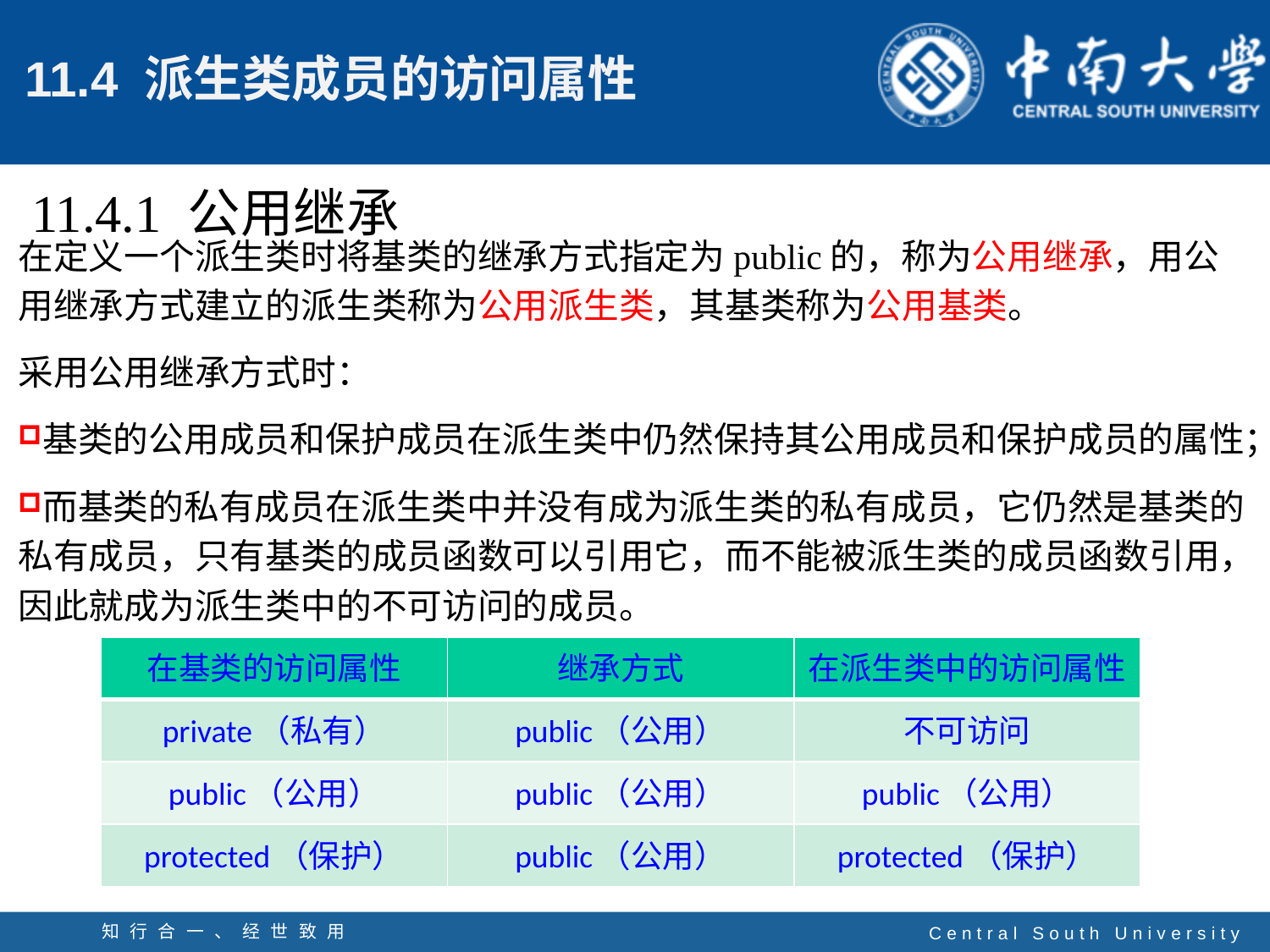

11.4.1 公用继承
在定义一个派生类时将基类的继承方式指定为public的，称为公用继承，用公用继承方式建立的派生类称为公用派生类，其基类称为公用基类。
采用公用继承方式时：
基类的公用成员和保护成员在派生类中仍然保持其公用成员和保护成员的属性；
而基类的私有成员在派生类中并没有成为派生类的私有成员，它仍然是基类的私有成员，只有基类的成员函数可以引用它，而不能被派生类的成员函数引用，因此就成为派生类中的不可访问的成员。
| 在基类的访问属性 | 继承方式 | 在派生类中的访问属性 |
| --- | --- | --- |
| private（私有） | public（公用） | 不可访问 |
| public（公用） | public（公用） | public（公用） |
| protected（保护） | public（公用） | protected（保护） |

知行合一、经世致用
自强不息 厚德载物
Central South University